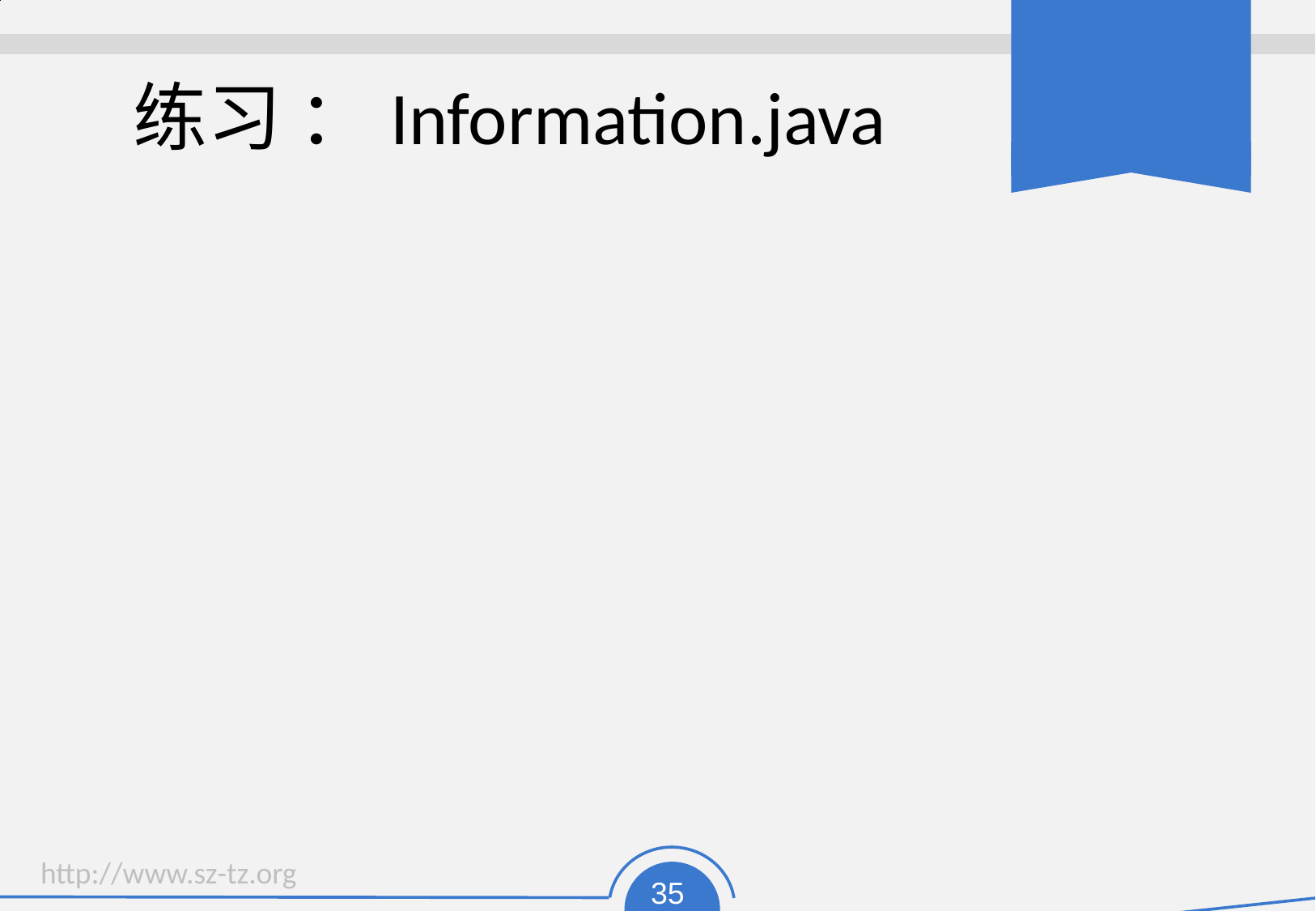

# 练习 ：Information.java

开发一个Java程序打印出下列信息:
 姓名
 性别
 年龄
 毕业学校
 户籍